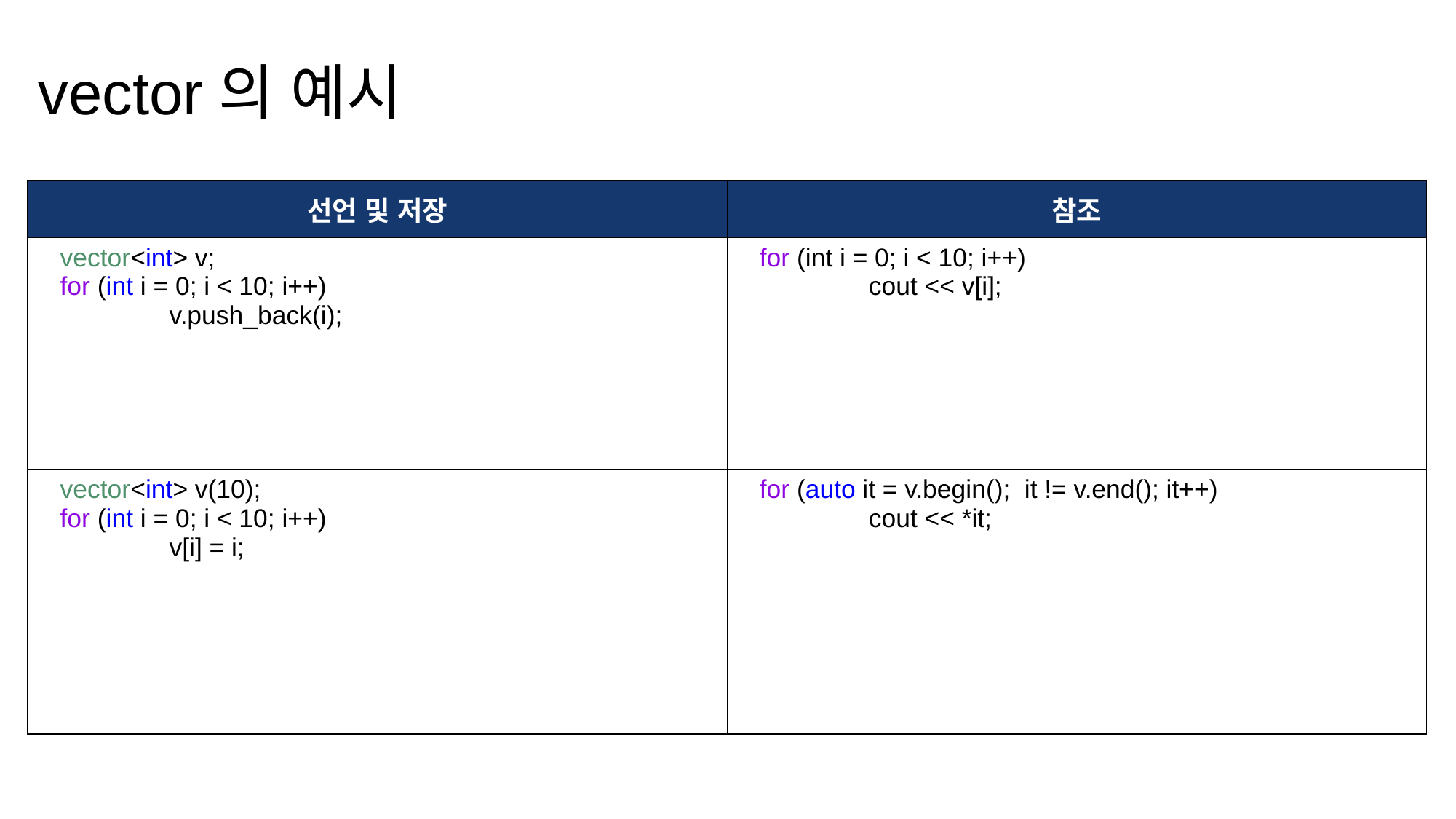

vector의 예시
| 선언 및 저장 | 참조 |
| --- | --- |
| vector<int> v; for (int i = 0; i < 10; i++) v.push\_back(i); | for (int i = 0; i < 10; i++) cout << v[i]; |
| vector<int> v(10); for (int i = 0; i < 10; i++) v[i] = i; | for (auto it = v.begin(); it != v.end(); it++) cout << \*it; |